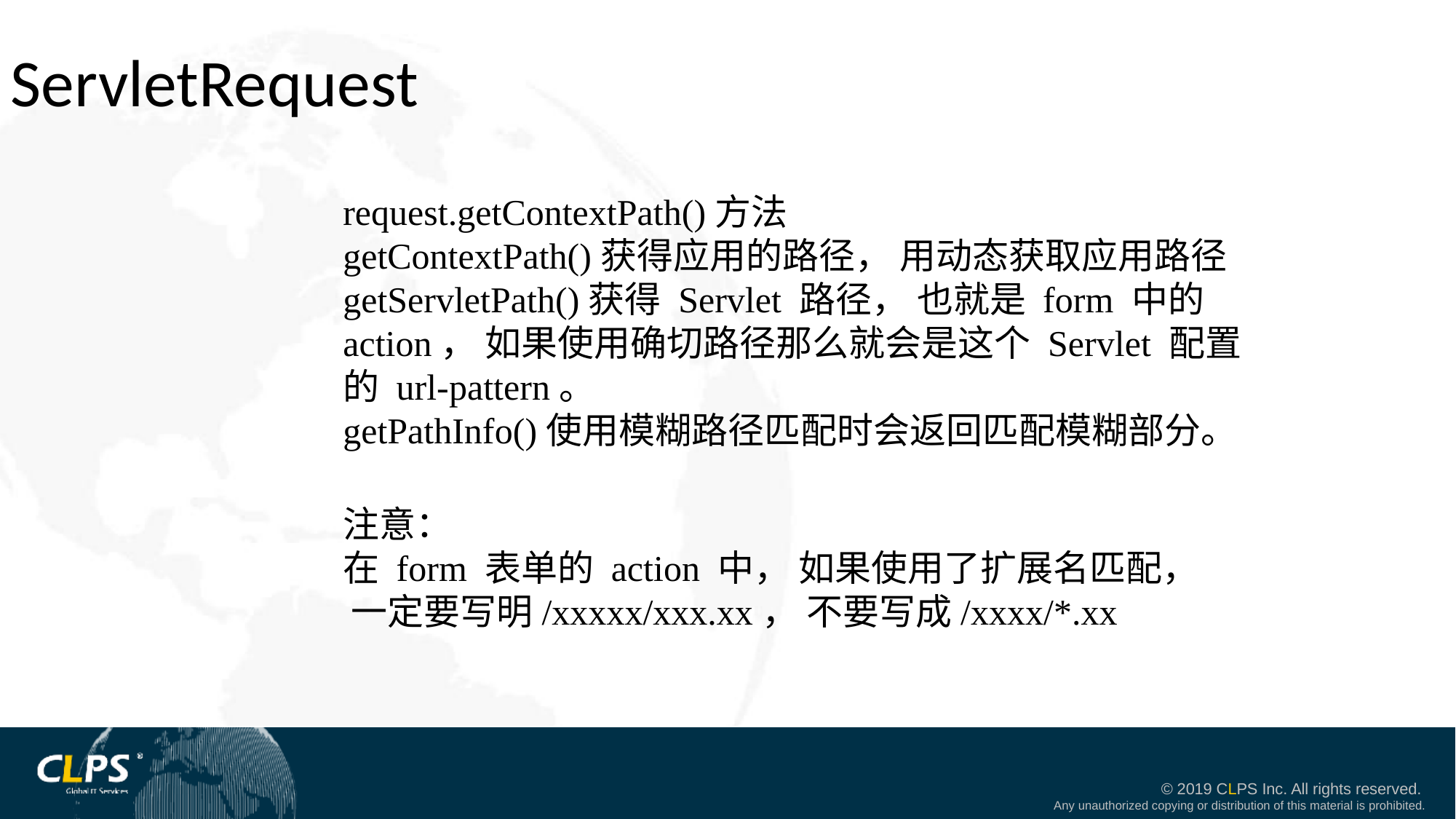

ServletRequest
request.getContextPath()方法
getContextPath()获得应用的路径， 用动态获取应用路径
getServletPath()获得 Servlet 路径， 也就是 form 中的 action， 如果使用确切路径那么就会是这个 Servlet 配置的 url-pattern。
getPathInfo()使用模糊路径匹配时会返回匹配模糊部分。
注意：
在 form 表单的 action 中， 如果使用了扩展名匹配， 一定要写明/xxxxx/xxx.xx， 不要写成/xxxx/*.xx